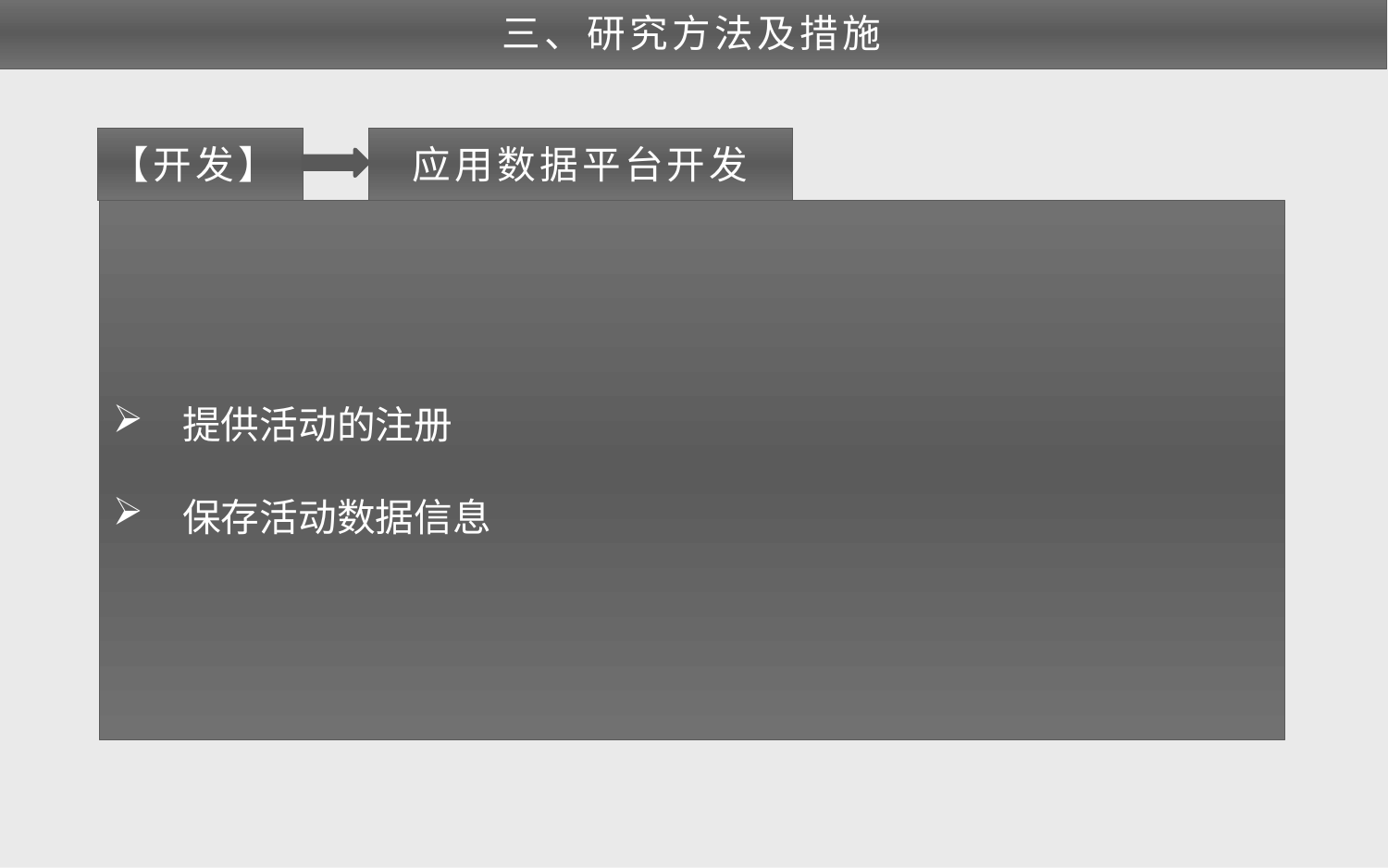

三、研究方法及措施
【开发】
应用数据平台开发

提供活动的注册

保存活动数据信息